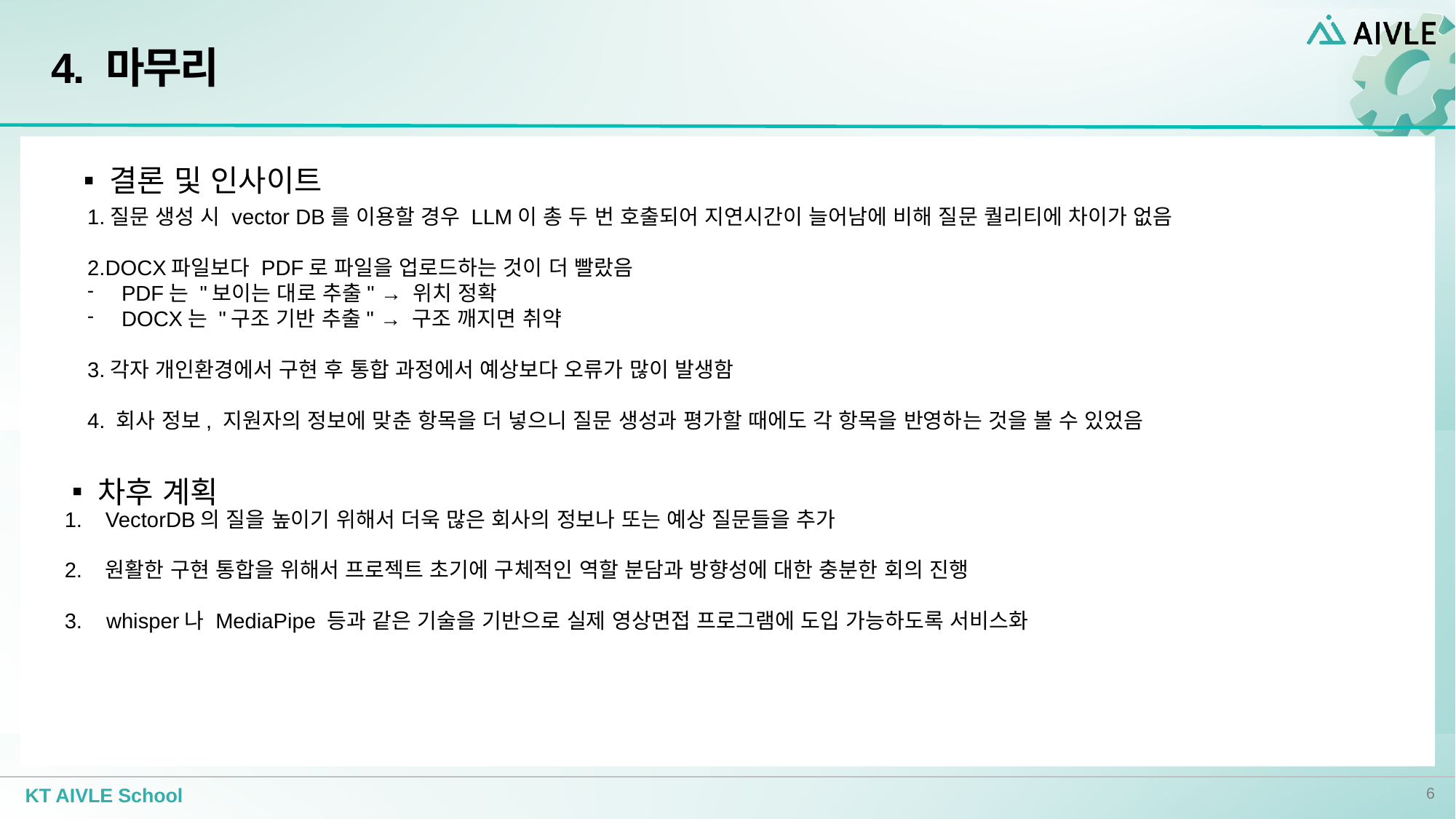

# 4. 마무리
결론 및 인사이트
1.질문 생성 시 vector DB를 이용할 경우 LLM이 총 두 번 호출되어 지연시간이 늘어남에 비해 질문 퀄리티에 차이가 없음

2.DOCX파일보다 PDF로 파일을 업로드하는 것이 더 빨랐음
PDF는 "보이는 대로 추출" → 위치 정확
DOCX는 "구조 기반 추출" → 구조 깨지면 취약

3.각자 개인환경에서 구현 후 통합 과정에서 예상보다 오류가 많이 발생함

4. 회사 정보, 지원자의 정보에 맞춘 항목을 더 넣으니 질문 생성과 평가할 때에도 각 항목을 반영하는 것을 볼 수 있었음
차후 계획
VectorDB의 질을 높이기 위해서 더욱 많은 회사의 정보나 또는 예상 질문들을 추가

원활한 구현 통합을 위해서 프로젝트 초기에 구체적인 역할 분담과 방향성에 대한 충분한 회의 진행

3.    whisper나 MediaPipe 등과 같은 기술을 기반으로 실제 영상면접 프로그램에 도입 가능하도록 서비스화